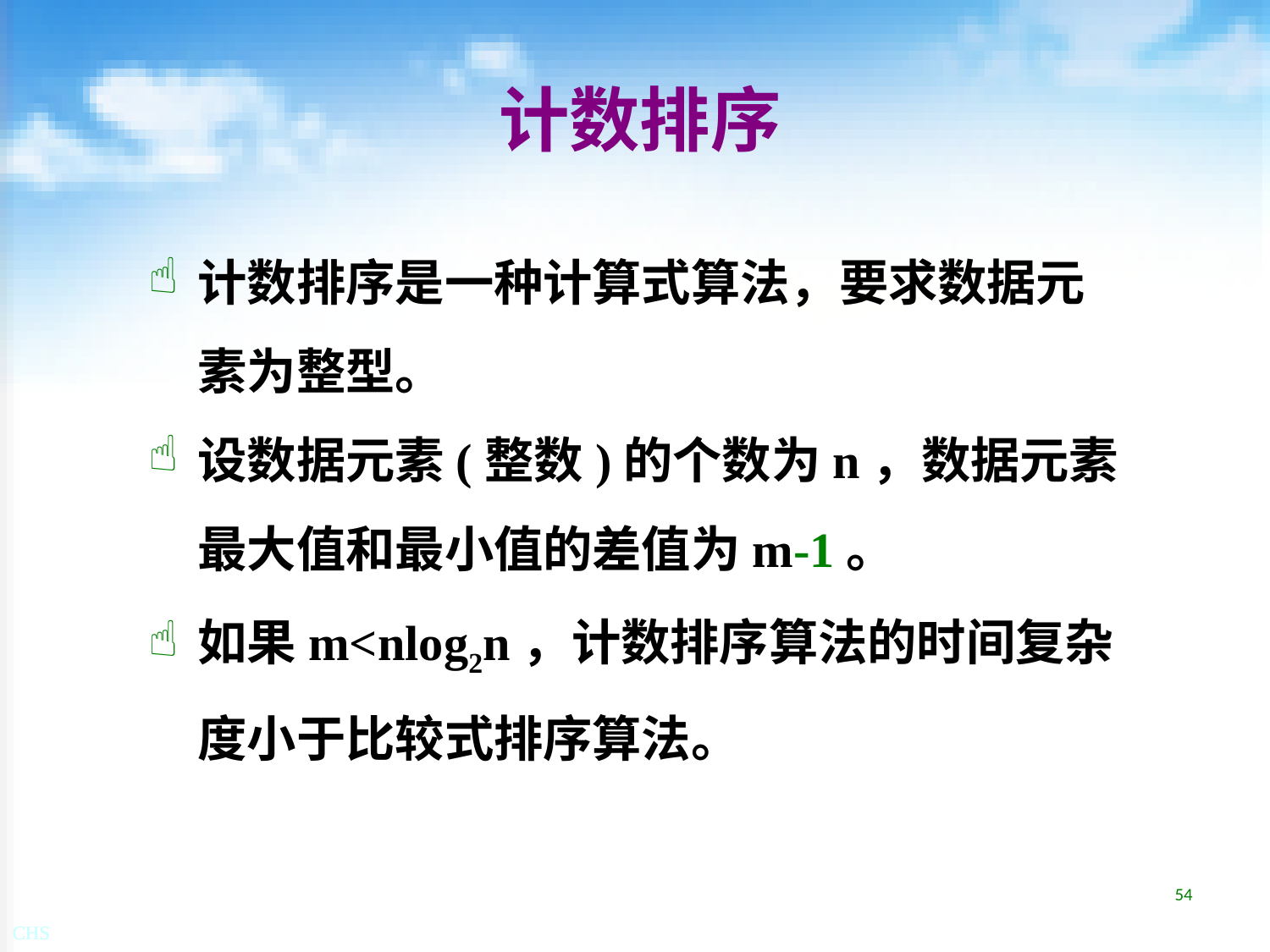

# 计数排序
计数排序是一种计算式算法，要求数据元素为整型。
设数据元素(整数)的个数为n，数据元素最大值和最小值的差值为m-1。
如果m<nlog2n，计数排序算法的时间复杂度小于比较式排序算法。
54